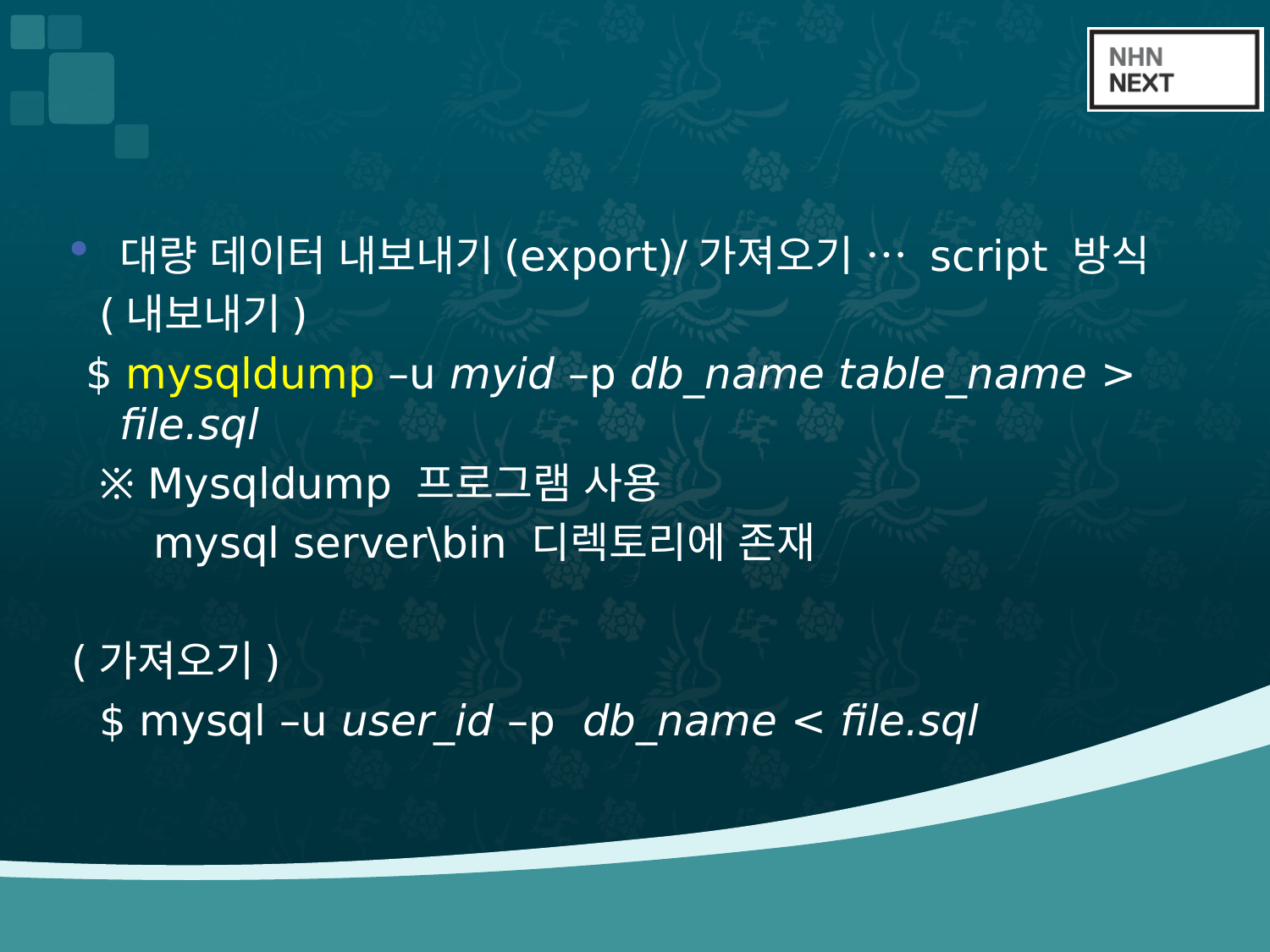

#
대량 데이터 내보내기(export)/가져오기 … script 방식
  (내보내기)
 $ mysqldump –u myid –p db_name table_name > file.sql
  ※ Mysqldump 프로그램 사용
      mysql server\bin 디렉토리에 존재

(가져오기)
  $ mysql –u user_id –p  db_name < file.sql